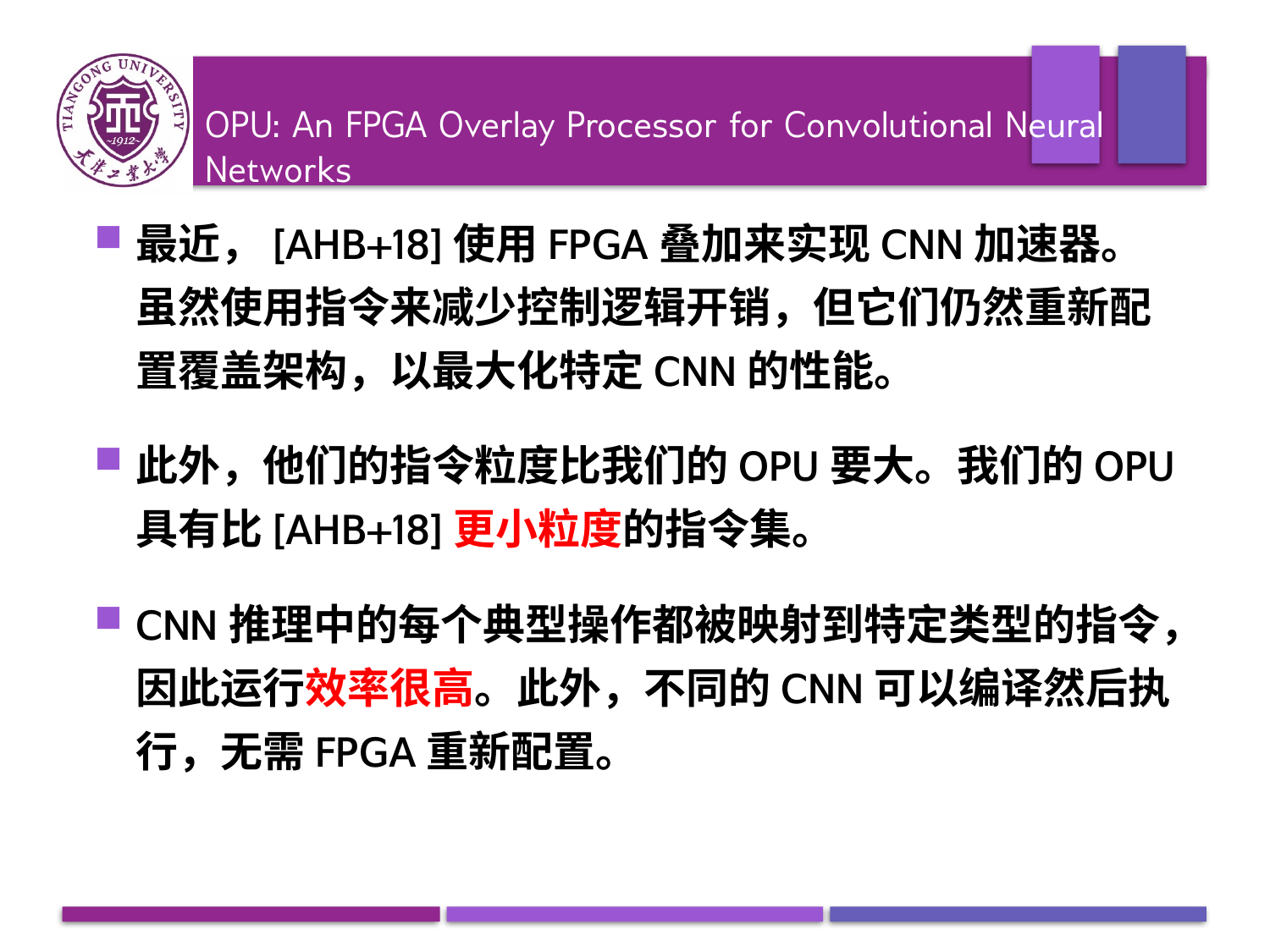

# OPU: An FPGA Overlay Processor for Convolutional Neural Networks
最近，[AHB+18]使用FPGA叠加来实现CNN加速器。虽然使用指令来减少控制逻辑开销，但它们仍然重新配置覆盖架构，以最大化特定CNN的性能。
此外，他们的指令粒度比我们的OPU要大。我们的OPU具有比[AHB+18]更小粒度的指令集。
CNN推理中的每个典型操作都被映射到特定类型的指令，因此运行效率很高。此外，不同的CNN可以编译然后执行，无需FPGA重新配置。